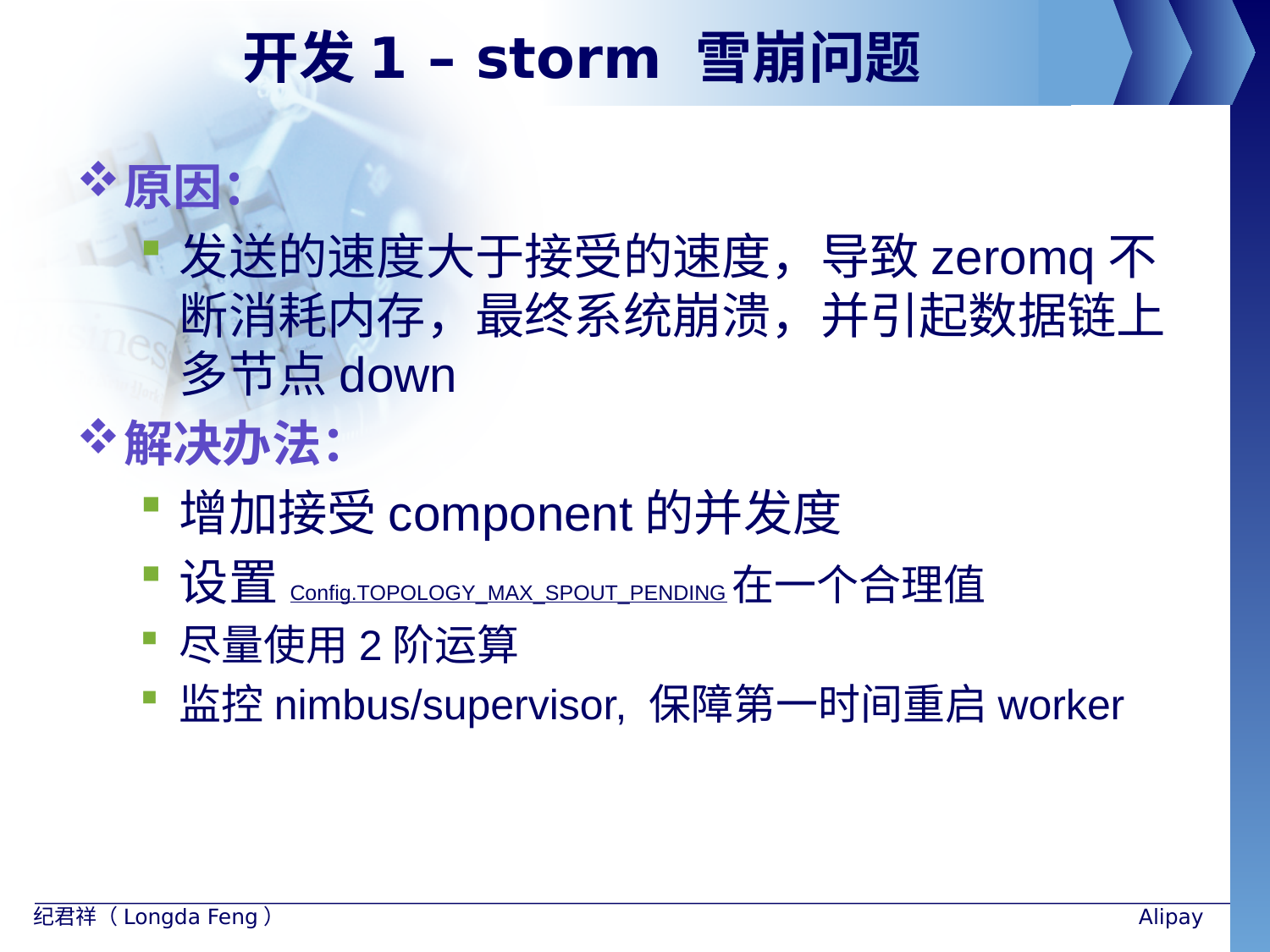

# 开发1 – storm 雪崩问题
原因：
发送的速度大于接受的速度，导致zeromq不断消耗内存，最终系统崩溃，并引起数据链上多节点down
解决办法：
增加接受component的并发度
设置Config.TOPOLOGY_MAX_SPOUT_PENDING在一个合理值
尽量使用2阶运算
监控nimbus/supervisor, 保障第一时间重启worker

纪君祥（Longda Feng）
Alipay